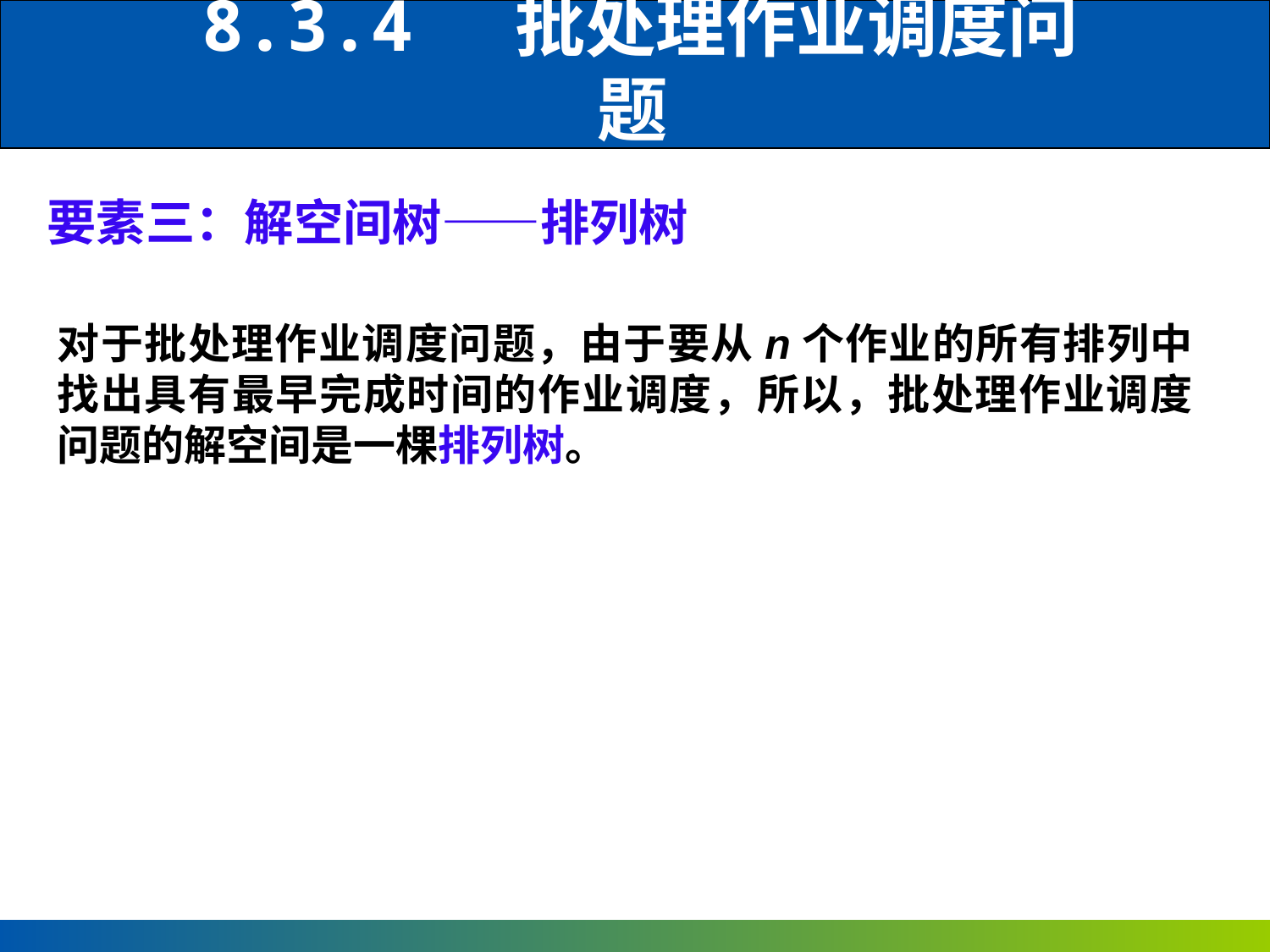

8.3.4  批处理作业调度问题
要素三：解空间树——排列树
对于批处理作业调度问题，由于要从n个作业的所有排列中找出具有最早完成时间的作业调度，所以，批处理作业调度问题的解空间是一棵排列树。